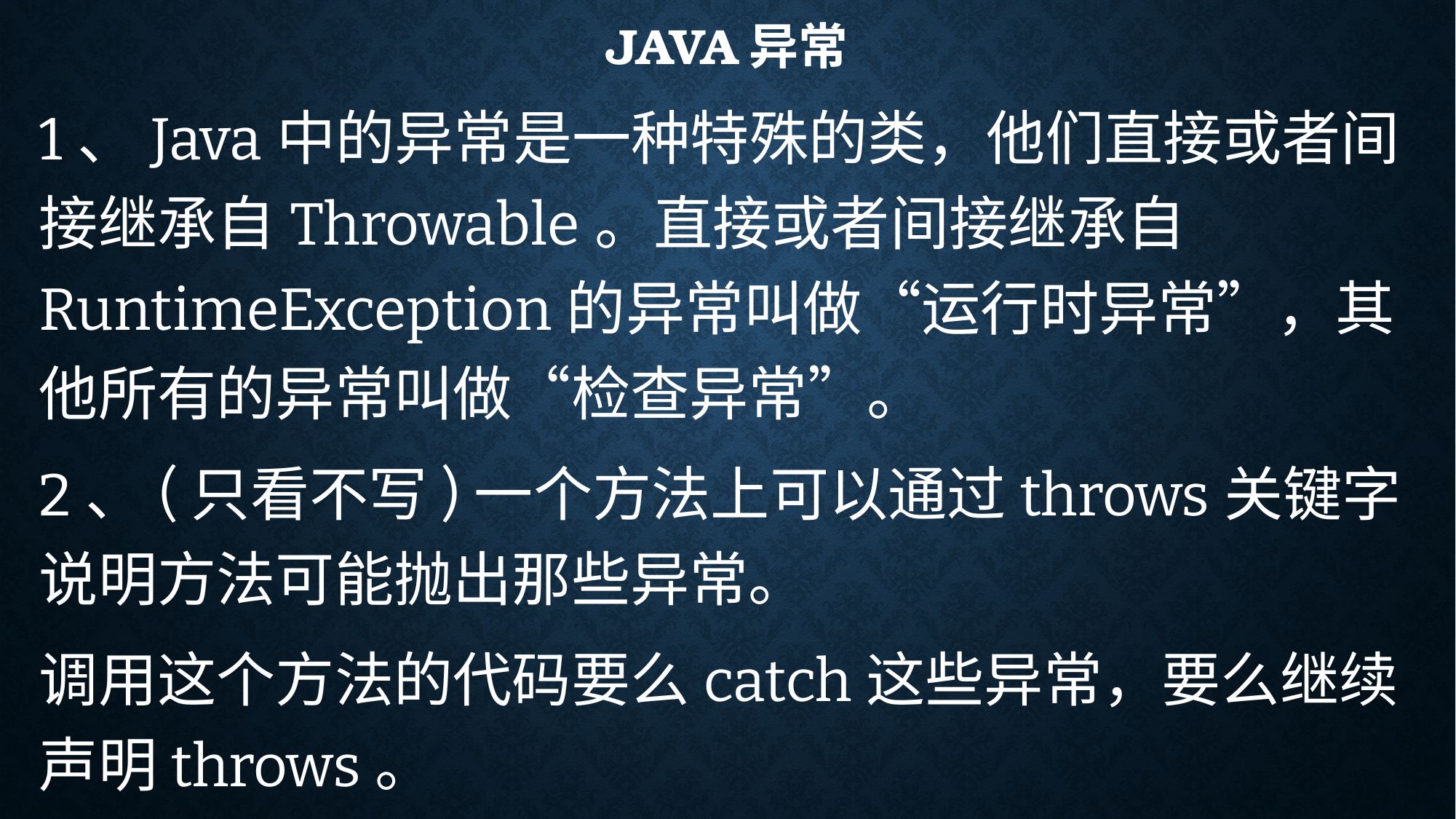

# Java异常
1、Java中的异常是一种特殊的类，他们直接或者间接继承自Throwable。直接或者间接继承自RuntimeException的异常叫做“运行时异常”，其他所有的异常叫做“检查异常”。
2、(只看不写)一个方法上可以通过throws关键字说明方法可能抛出那些异常。
调用这个方法的代码要么catch这些异常，要么继续声明throws。